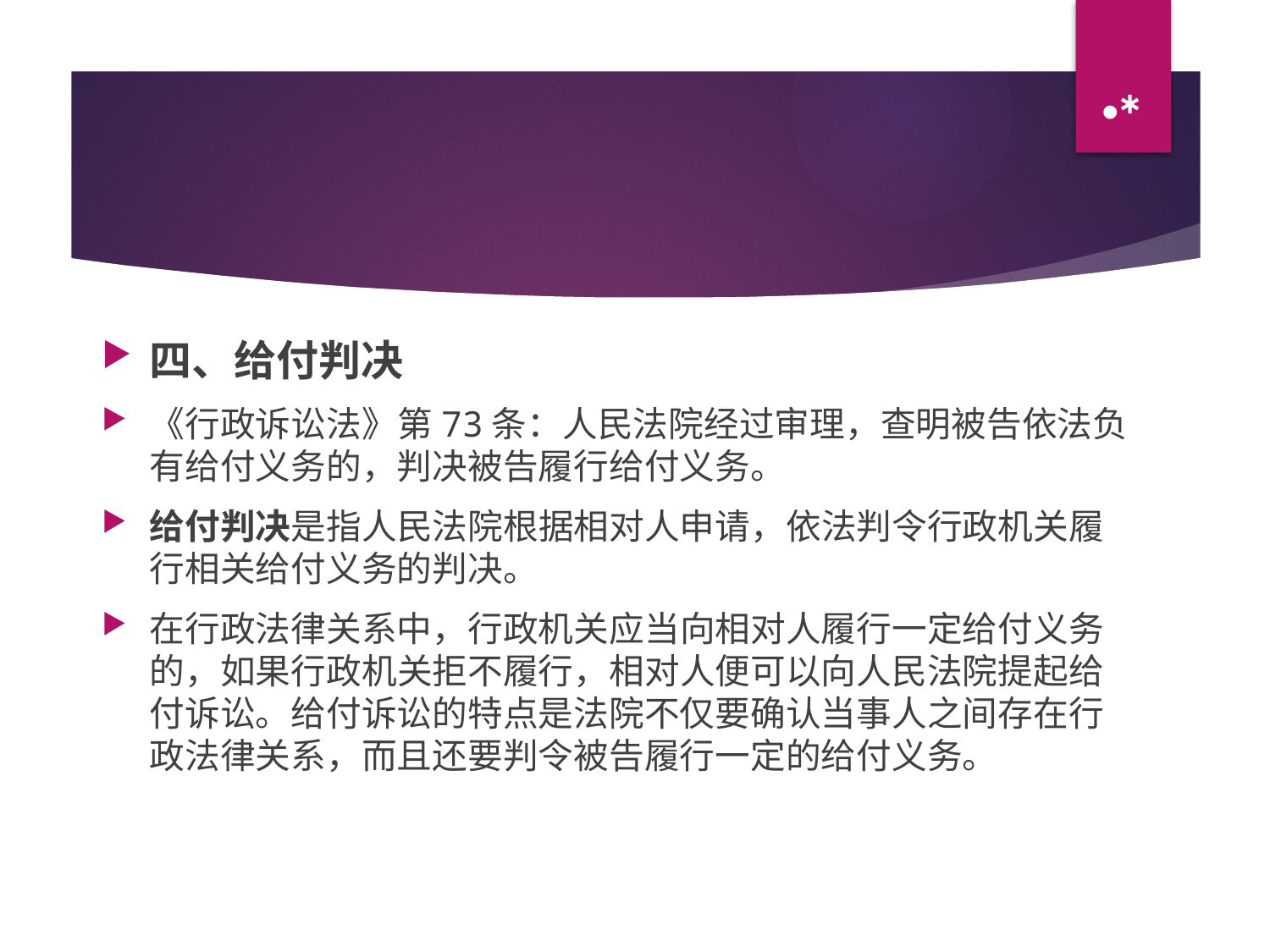

*
#
四、给付判决
《行政诉讼法》第73条：人民法院经过审理，查明被告依法负有给付义务的，判决被告履行给付义务。
给付判决是指人民法院根据相对人申请，依法判令行政机关履行相关给付义务的判决。
在行政法律关系中，行政机关应当向相对人履行一定给付义务的，如果行政机关拒不履行，相对人便可以向人民法院提起给付诉讼。给付诉讼的特点是法院不仅要确认当事人之间存在行政法律关系，而且还要判令被告履行一定的给付义务。